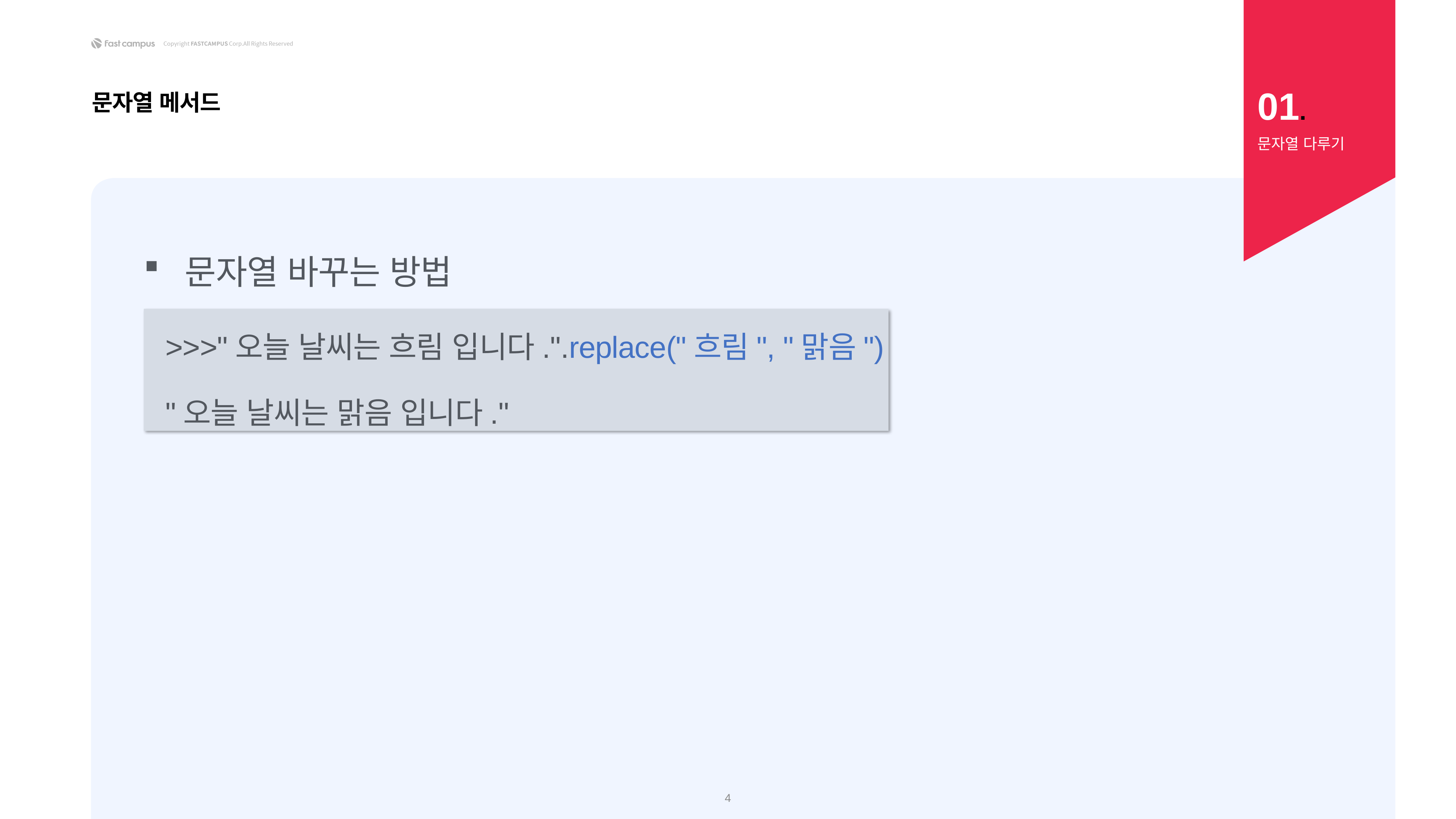

01.
문자열 메서드
문자열 다루기
문자열 바꾸는 방법
>>>"오늘 날씨는 흐림 입니다.".replace("흐림", "맑음")
"오늘 날씨는 맑음 입니다."
4